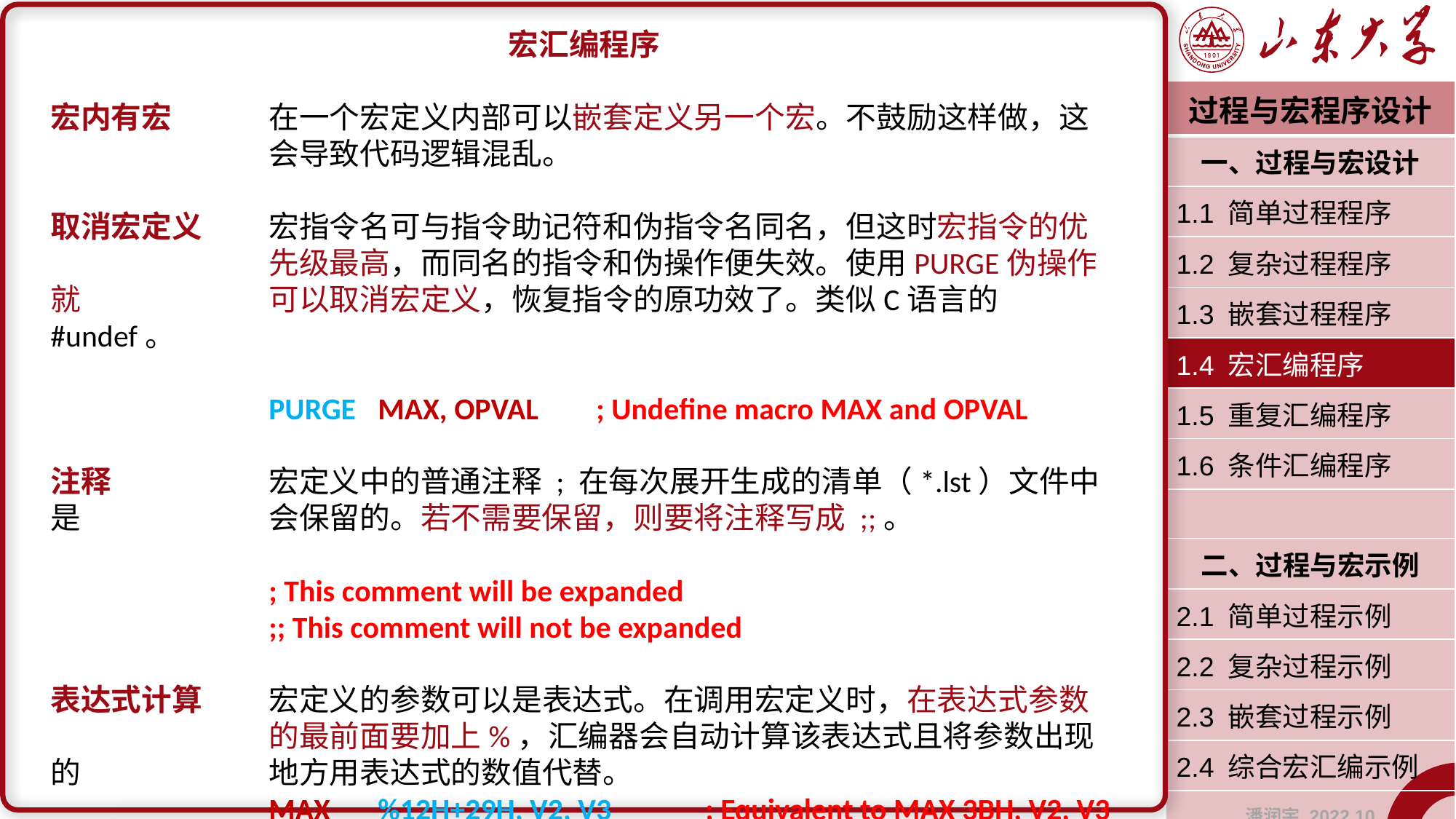

宏汇编程序

宏内有宏 	在一个宏定义内部可以嵌套定义另一个宏。不鼓励这样做，这		会导致代码逻辑混乱。

取消宏定义	宏指令名可与指令助记符和伪指令名同名，但这时宏指令的优		先级最高，而同名的指令和伪操作便失效。使用PURGE伪操作就		可以取消宏定义，恢复指令的原功效了。类似C语言的#undef。

		PURGE	MAX, OPVAL	; Undefine macro MAX and OPVAL

注释		宏定义中的普通注释 ; 在每次展开生成的清单（*.lst）文件中是		会保留的。若不需要保留，则要将注释写成 ;;。

		; This comment will be expanded
		;; This comment will not be expanded

表达式计算	宏定义的参数可以是表达式。在调用宏定义时，在表达式参数		的最前面要加上%，汇编器会自动计算该表达式且将参数出现的		地方用表达式的数值代替。
		MAX	%12H+29H, V2, V3	; Equivalent to MAX 3BH, V2, V3
| 过程与宏程序设计 |
| --- |
| 一、过程与宏设计 |
| 1.1 简单过程程序 |
| 1.2 复杂过程程序 |
| 1.3 嵌套过程程序 |
| 1.4 宏汇编程序 |
| 1.5 重复汇编程序 |
| 1.6 条件汇编程序 |
|  |
| 二、过程与宏示例 |
| 2.1 简单过程示例 |
| 2.2 复杂过程示例 |
| 2.3 嵌套过程示例 |
| 2.4 综合宏汇编示例 |
| 潘润宇 2022.10 |